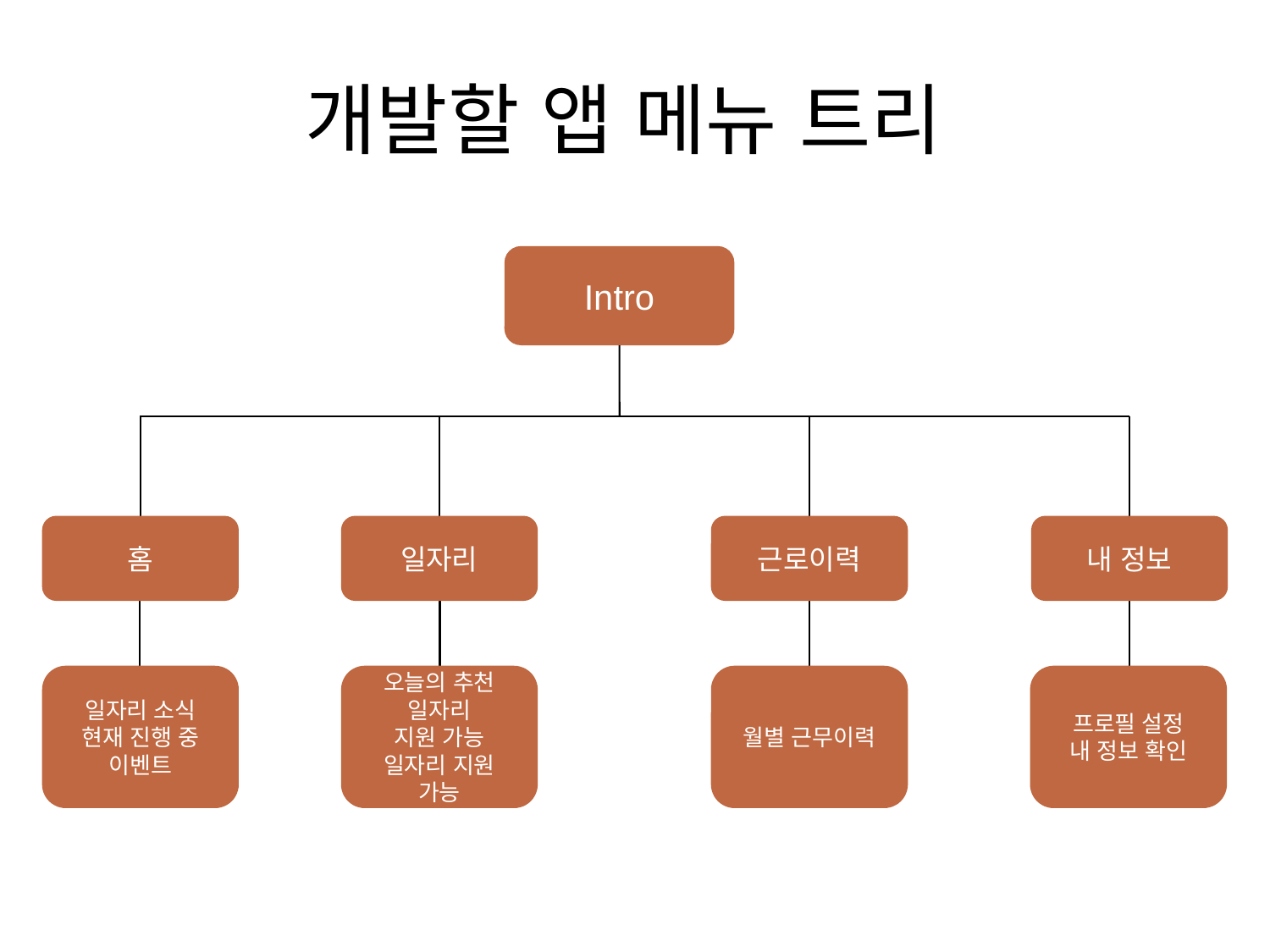

# 개발할 앱 메뉴 트리
Intro
홈
일자리
근로이력
내 정보
일자리 소식
현재 진행 중 이벤트
오늘의 추천 일자리
지원 가능 일자리 지원 가능
월별 근무이력
프로필 설정
내 정보 확인